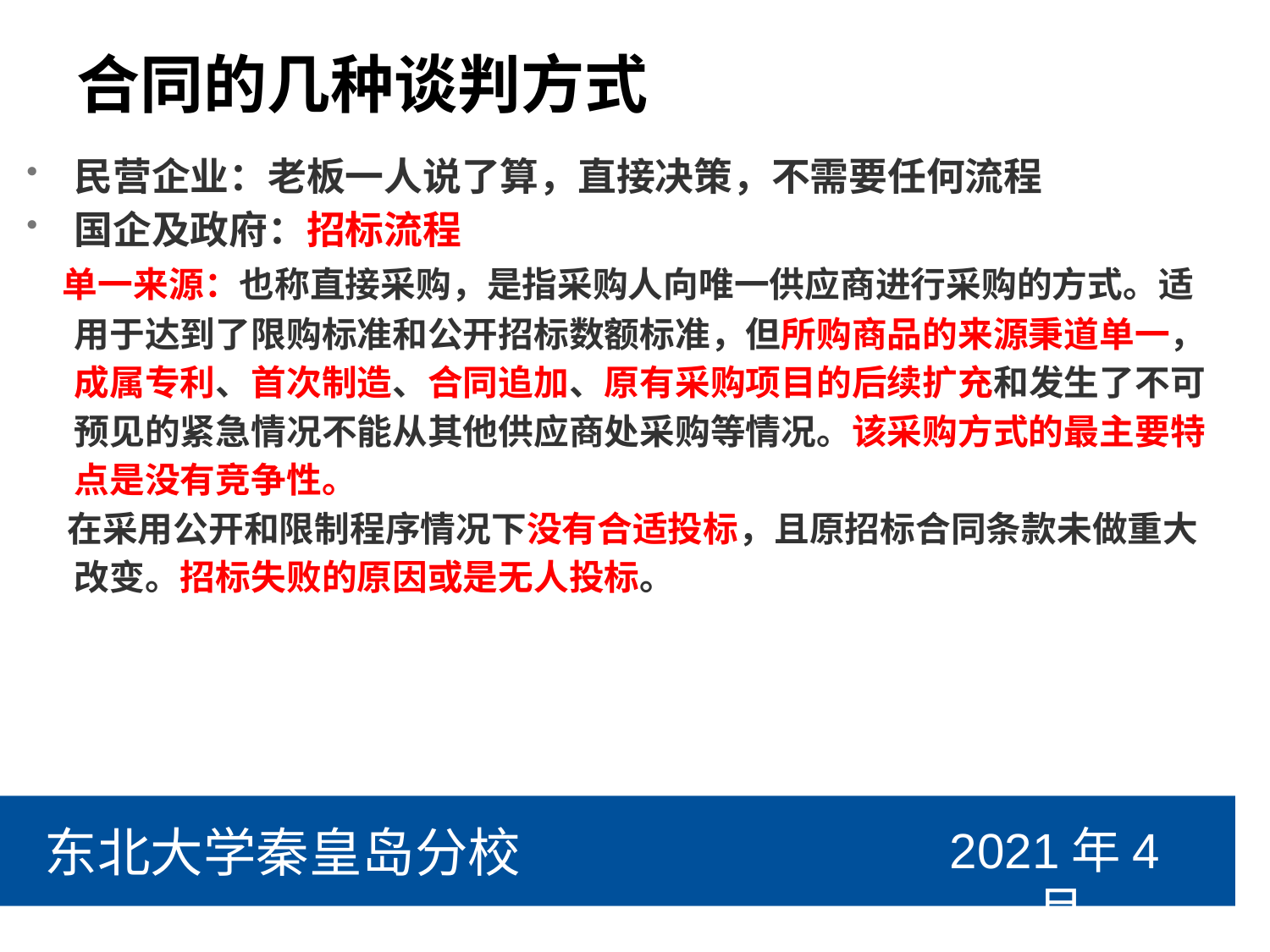

# 合同的几种谈判方式
民营企业：老板一人说了算，直接决策，不需要任何流程
国企及政府：招标流程
   单一来源：也称直接采购，是指采购人向唯一供应商进行采购的方式。适用于达到了限购标准和公开招标数额标准，但所购商品的来源秉道单一，成属专利、首次制造、合同追加、原有采购项目的后续扩充和发生了不可预见的紧急情况不能从其他供应商处采购等情况。该采购方式的最主要特点是没有竞争性。
    在采用公开和限制程序情况下没有合适投标，且原招标合同条款未做重大改变。招标失败的原因或是无人投标。